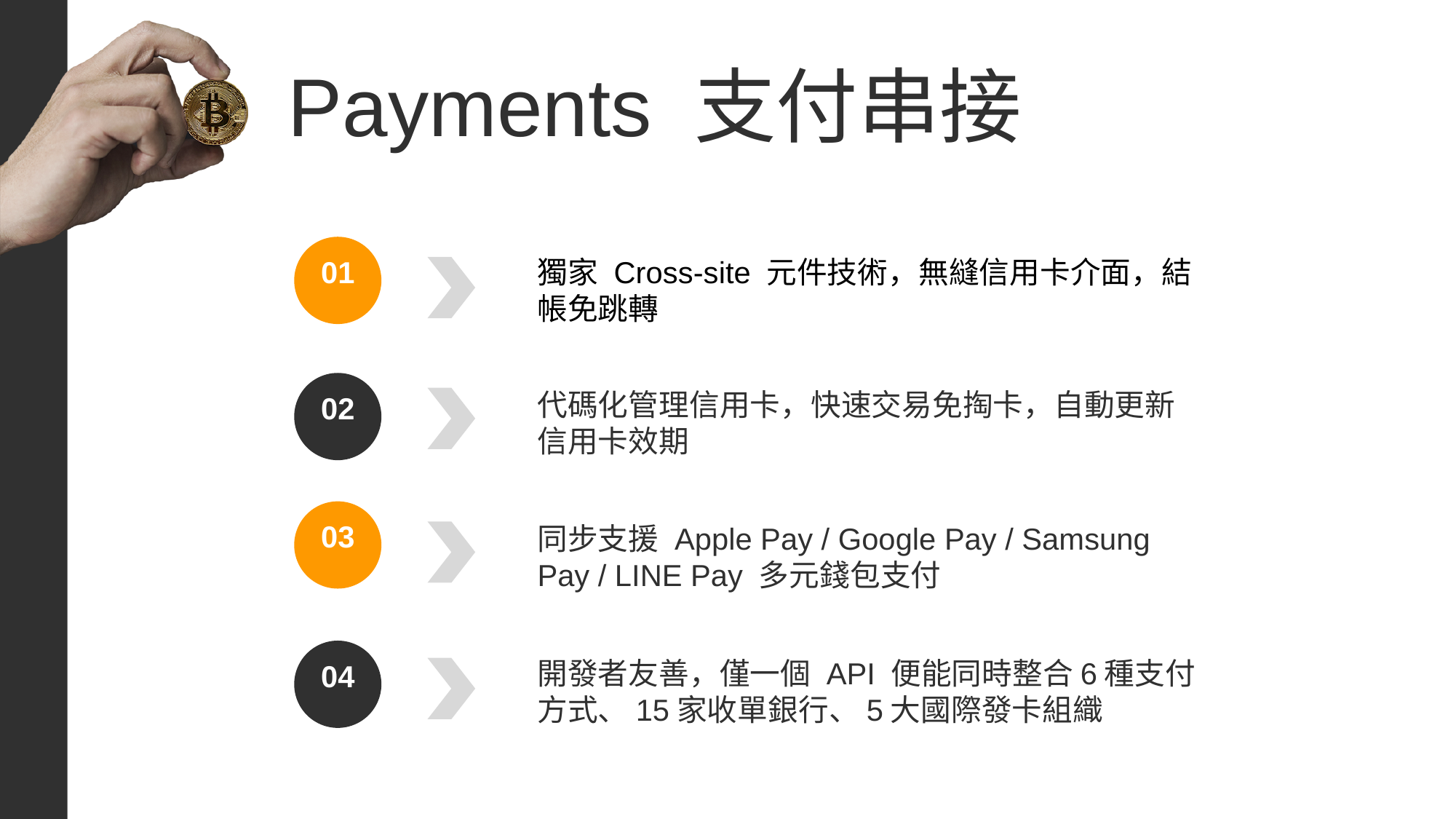

Payments 支付串接

獨家 Cross-site 元件技術，無縫信用卡介面，結帳免跳轉
01

代碼化管理信用卡，快速交易免掏卡，自動更新信用卡效期
02

03
同步支援 Apple Pay / Google Pay / Samsung Pay / LINE Pay 多元錢包支付

開發者友善，僅一個 API 便能同時整合6種支付方式、15家收單銀行、5大國際發卡組織
04